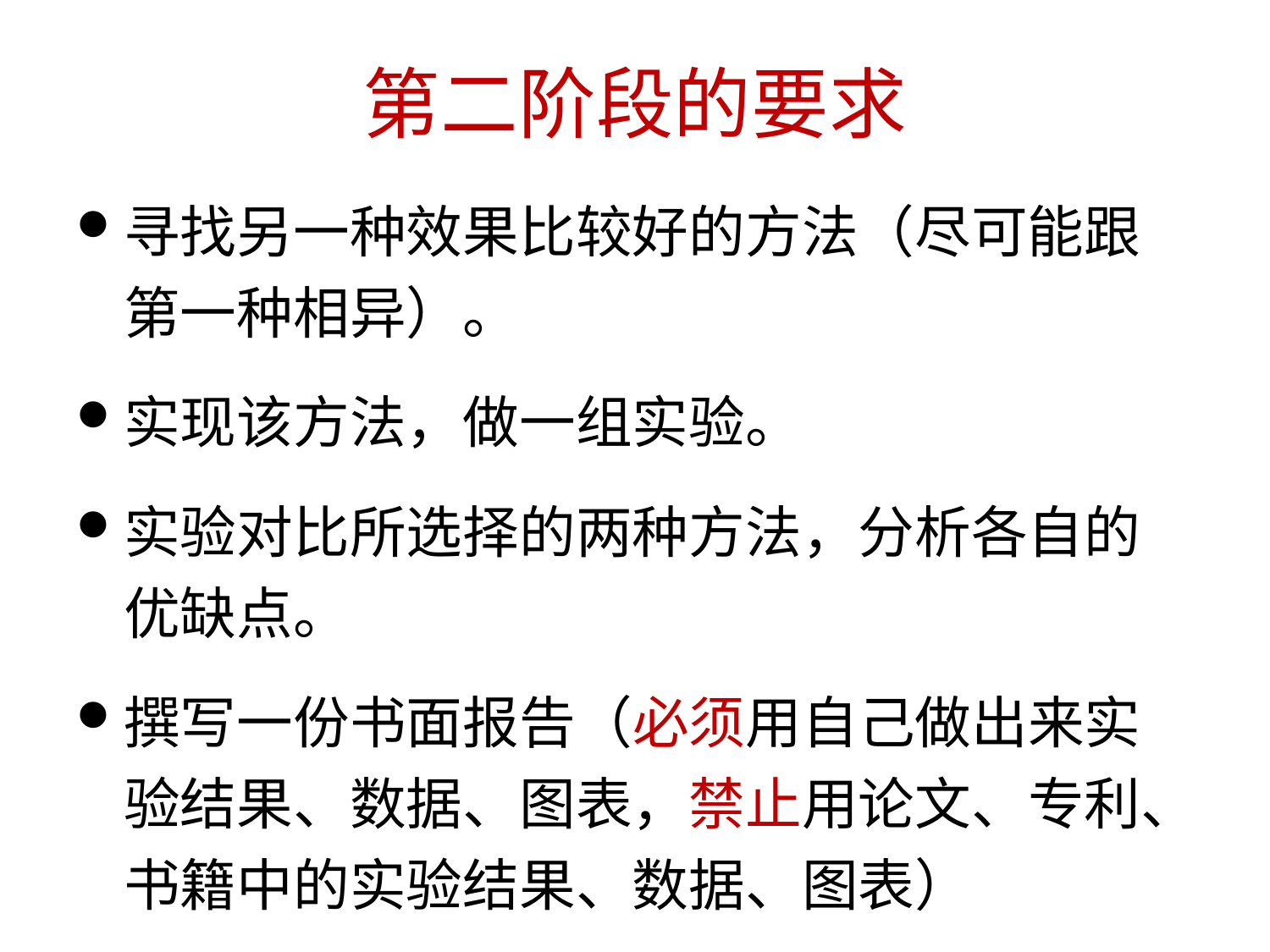

# 第二阶段的要求
寻找另一种效果比较好的方法（尽可能跟第一种相异）。
实现该方法，做一组实验。
实验对比所选择的两种方法，分析各自的优缺点。
撰写一份书面报告（必须用自己做出来实验结果、数据、图表，禁止用论文、专利、书籍中的实验结果、数据、图表）